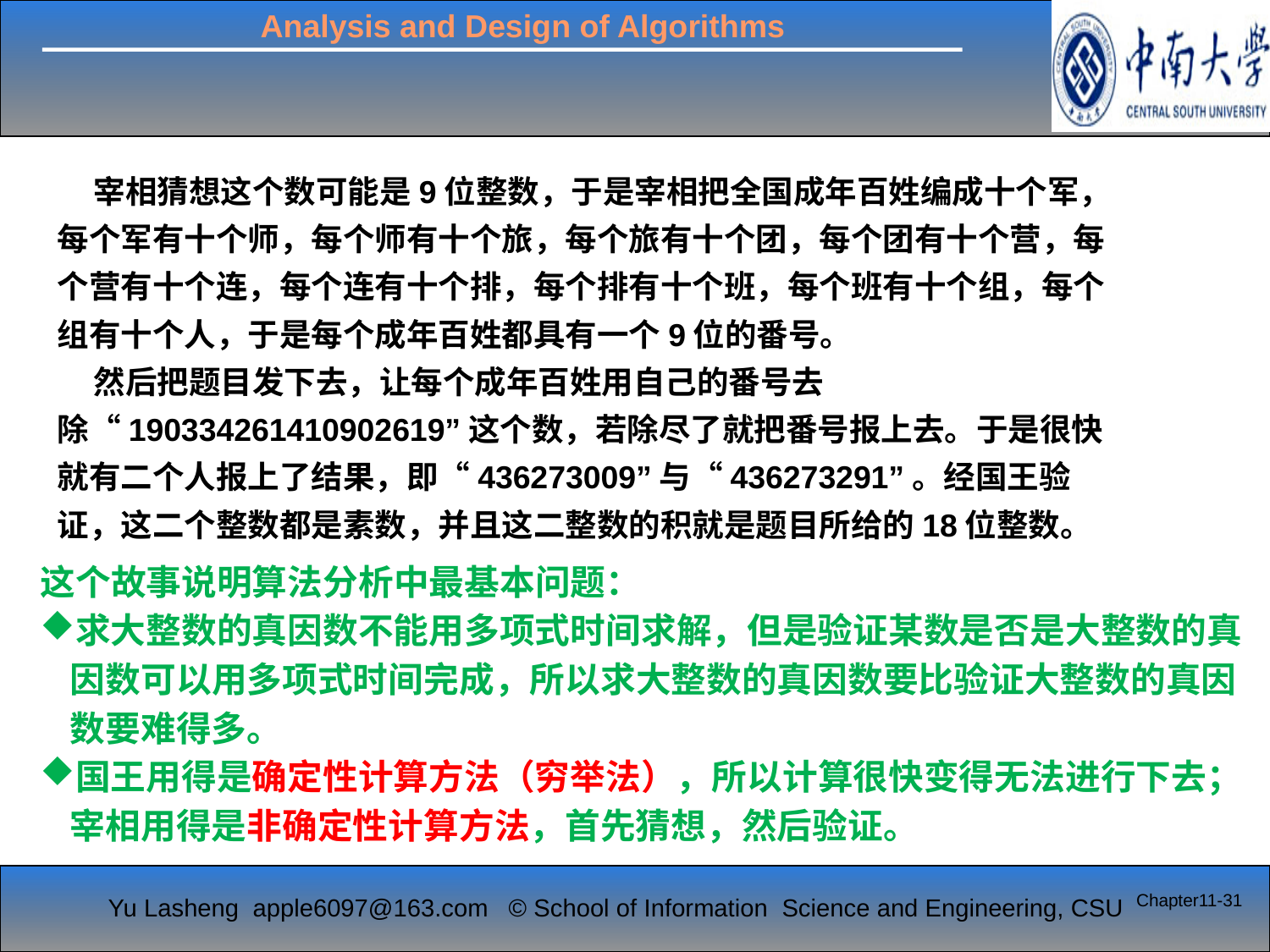

宰相猜想这个数可能是9位整数，于是宰相把全国成年百姓编成十个军，每个军有十个师，每个师有十个旅，每个旅有十个团，每个团有十个营，每个营有十个连，每个连有十个排，每个排有十个班，每个班有十个组，每个组有十个人，于是每个成年百姓都具有一个9位的番号。
    然后把题目发下去，让每个成年百姓用自己的番号去除“190334261410902619”这个数，若除尽了就把番号报上去。于是很快就有二个人报上了结果，即“436273009”与“436273291”。经国王验证，这二个整数都是素数，并且这二整数的积就是题目所给的18位整数。
这个故事说明算法分析中最基本问题：
求大整数的真因数不能用多项式时间求解，但是验证某数是否是大整数的真因数可以用多项式时间完成，所以求大整数的真因数要比验证大整数的真因数要难得多。
国王用得是确定性计算方法（穷举法），所以计算很快变得无法进行下去；宰相用得是非确定性计算方法，首先猜想，然后验证。
Chapter11-31